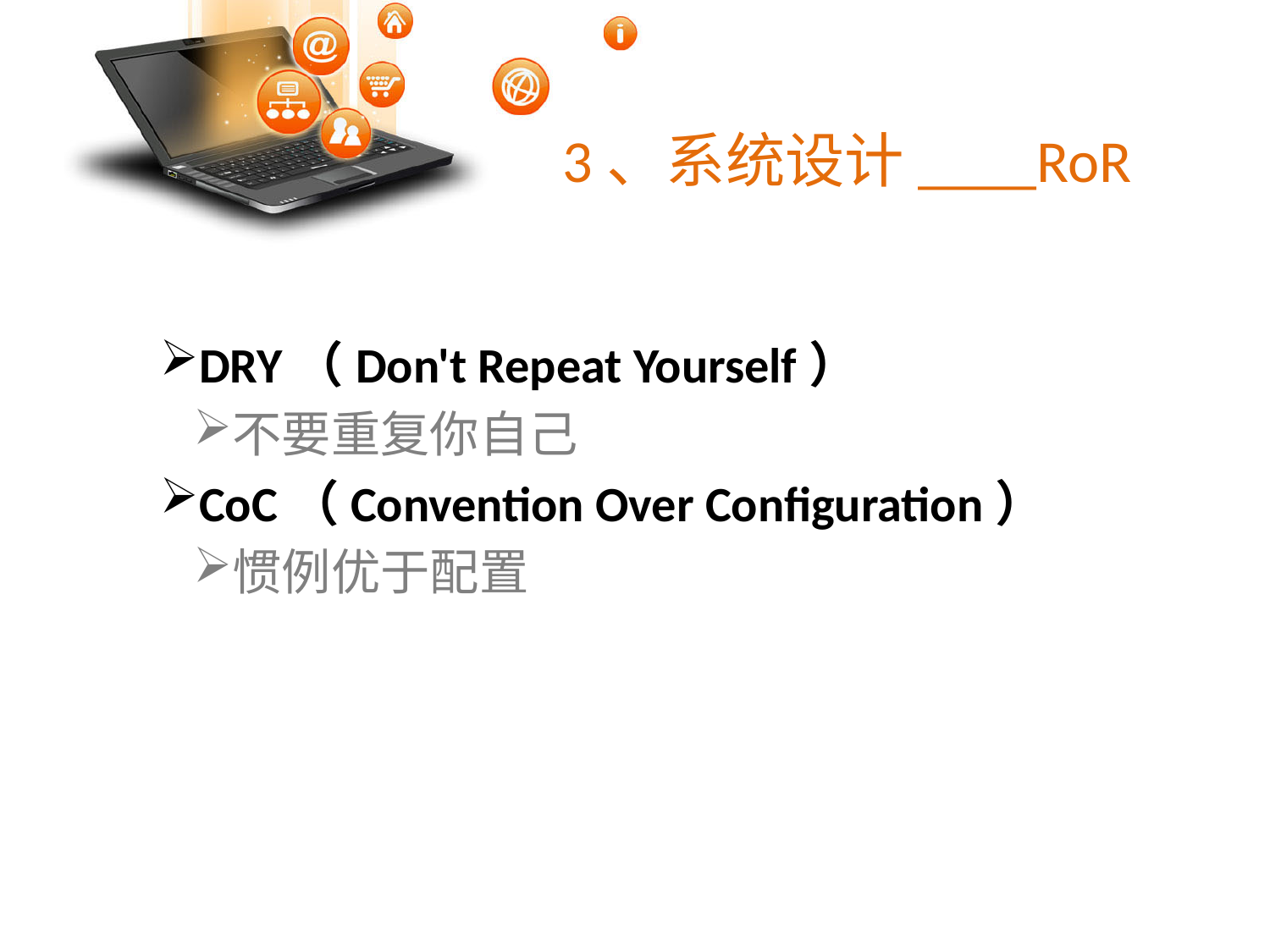

# 3、系统设计____RoR
DRY（Don't Repeat Yourself）
不要重复你自己
CoC（Convention Over Configuration）
惯例优于配置